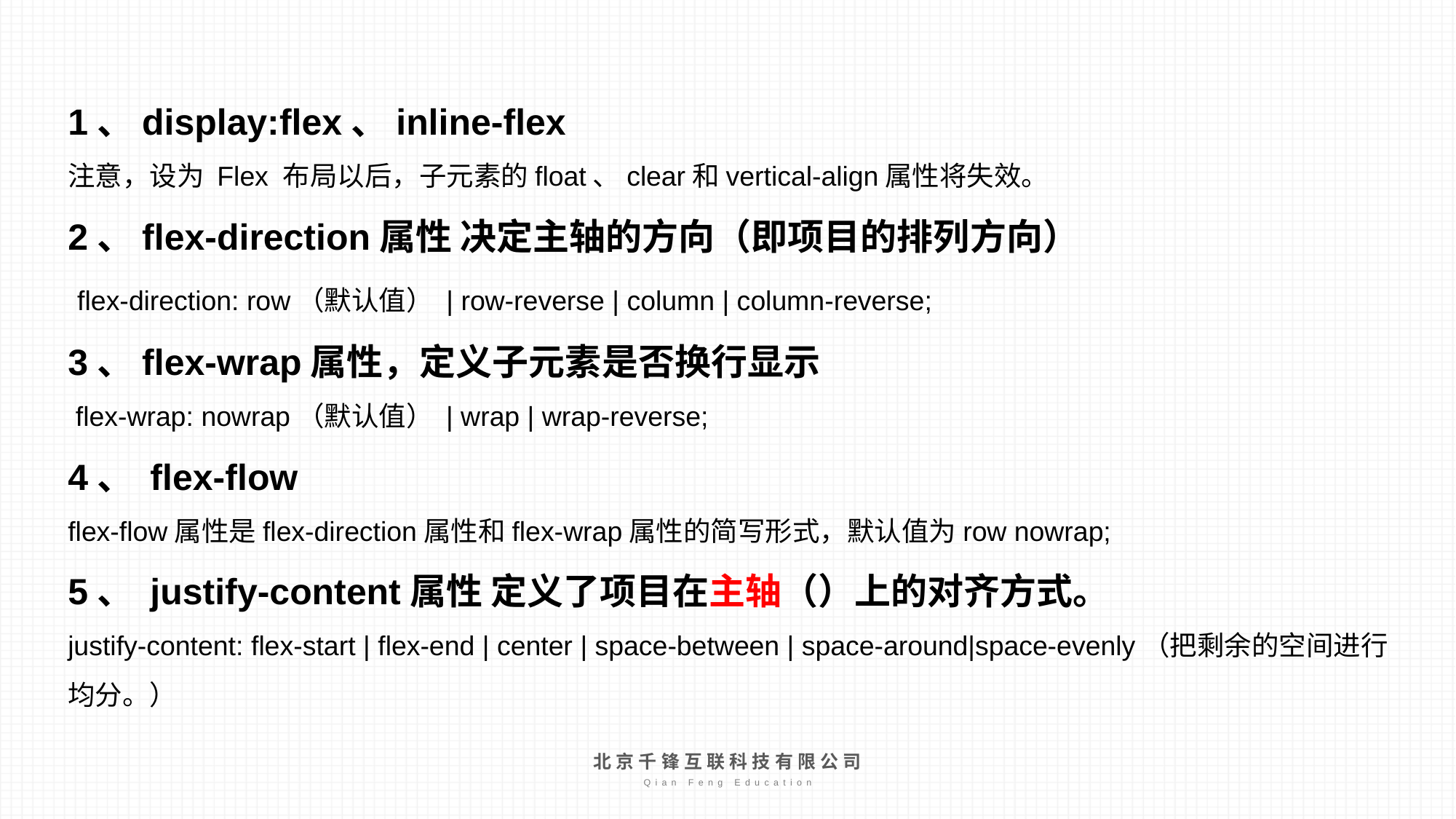

1、display:flex、inline-flex
注意，设为 Flex 布局以后，子元素的float、clear和vertical-align属性将失效。
2、flex-direction属性 决定主轴的方向（即项目的排列方向）
 flex-direction: row（默认值） | row-reverse | column | column-reverse;
3、flex-wrap属性，定义子元素是否换行显示
 flex-wrap: nowrap（默认值） | wrap | wrap-reverse;
4、 flex-flow
flex-flow属性是flex-direction属性和flex-wrap属性的简写形式，默认值为row nowrap;
5、 justify-content属性 定义了项目在主轴（）上的对齐方式。
justify-content: flex-start | flex-end | center | space-between | space-around|space-evenly（把剩余的空间进行均分。）
北京千锋互联科技有限公司
Qian Feng Education